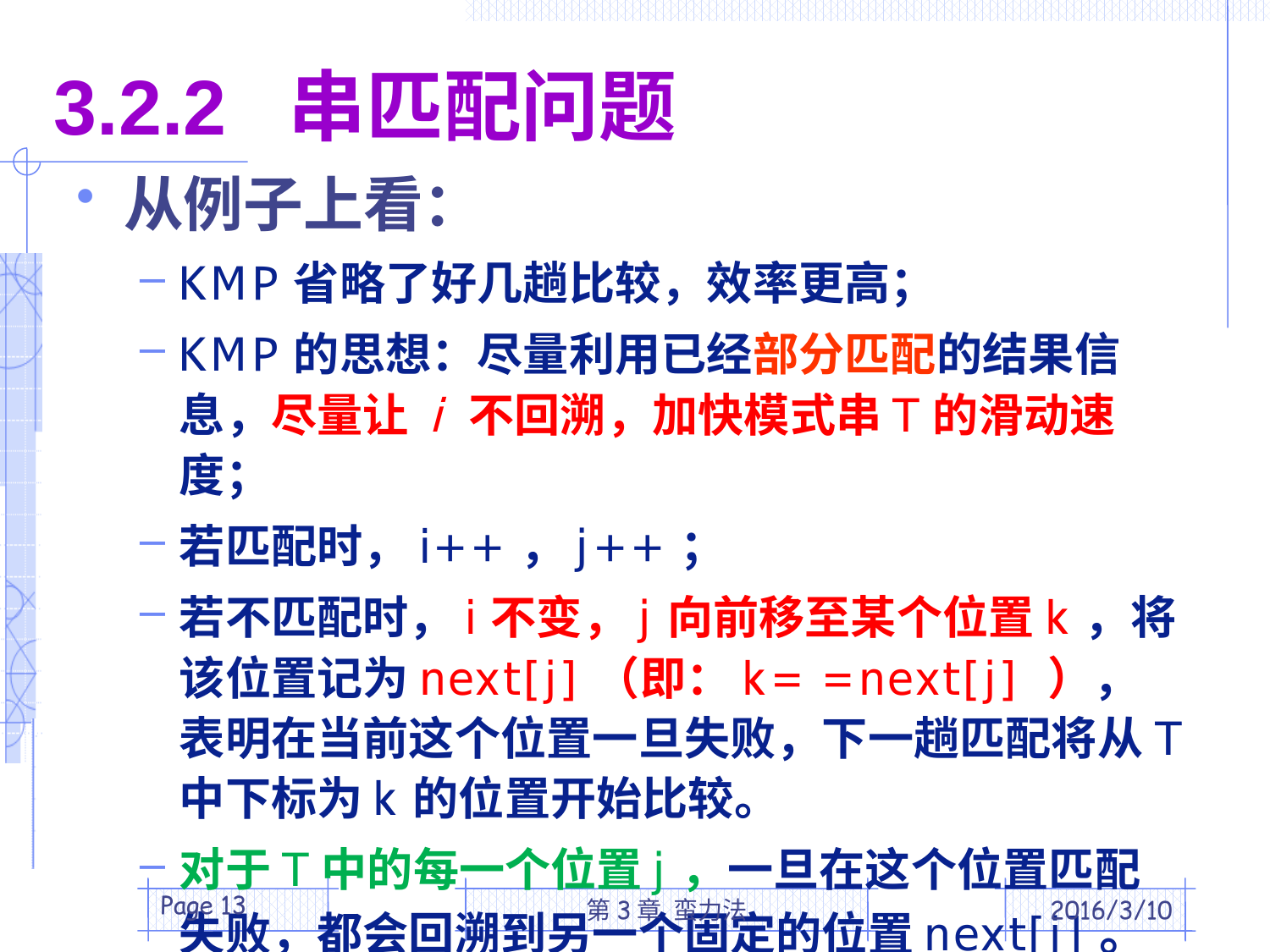

3.2.2  串匹配问题
从例子上看：
KMP省略了好几趟比较，效率更高；
KMP的思想：尽量利用已经部分匹配的结果信息，尽量让 i 不回溯，加快模式串T的滑动速度；
若匹配时，i++，j++；
若不匹配时，i不变，j向前移至某个位置k，将该位置记为next[j]（即：k= =next[j] ），表明在当前这个位置一旦失败，下一趟匹配将从T中下标为k的位置开始比较。
对于T中的每一个位置j，一旦在这个位置匹配失败，都会回溯到另一个固定的位置next[j]。

Page 13
第3章  蛮力法
2016/3/10